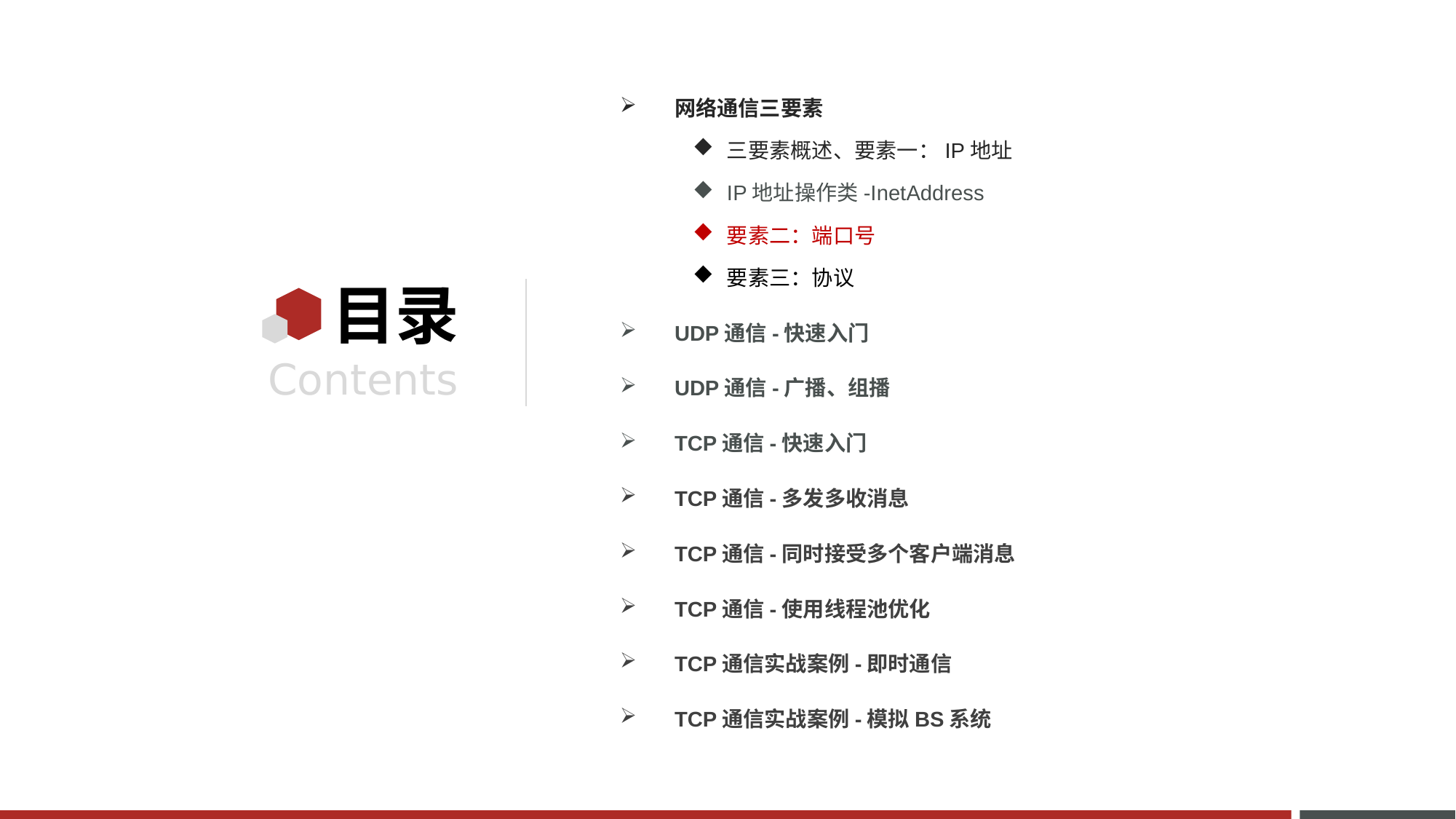

网络通信三要素
三要素概述、要素一：IP地址
IP地址操作类-InetAddress
要素二：端口号
要素三：协议
UDP通信-快速入门
UDP通信-广播、组播
TCP通信-快速入门
TCP通信-多发多收消息
TCP通信-同时接受多个客户端消息
TCP通信-使用线程池优化
TCP通信实战案例-即时通信
TCP通信实战案例-模拟BS系统